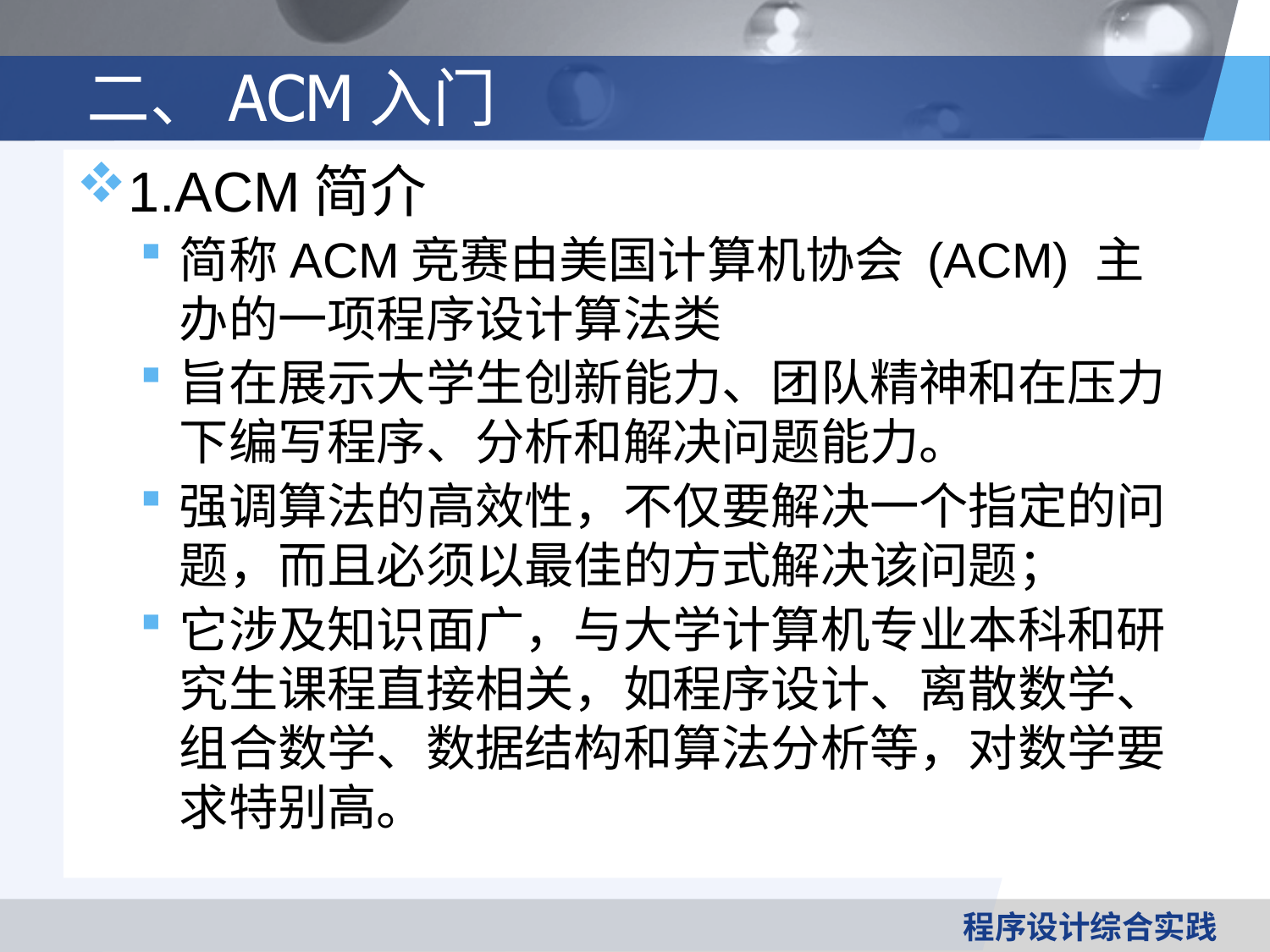

# 二、ACM入门
1.ACM简介
简称ACM竞赛由美国计算机协会 (ACM) 主办的一项程序设计算法类
旨在展示大学生创新能力、团队精神和在压力下编写程序、分析和解决问题能力。
强调算法的高效性，不仅要解决一个指定的问题，而且必须以最佳的方式解决该问题；
它涉及知识面广，与大学计算机专业本科和研究生课程直接相关，如程序设计、离散数学、组合数学、数据结构和算法分析等，对数学要求特别高。